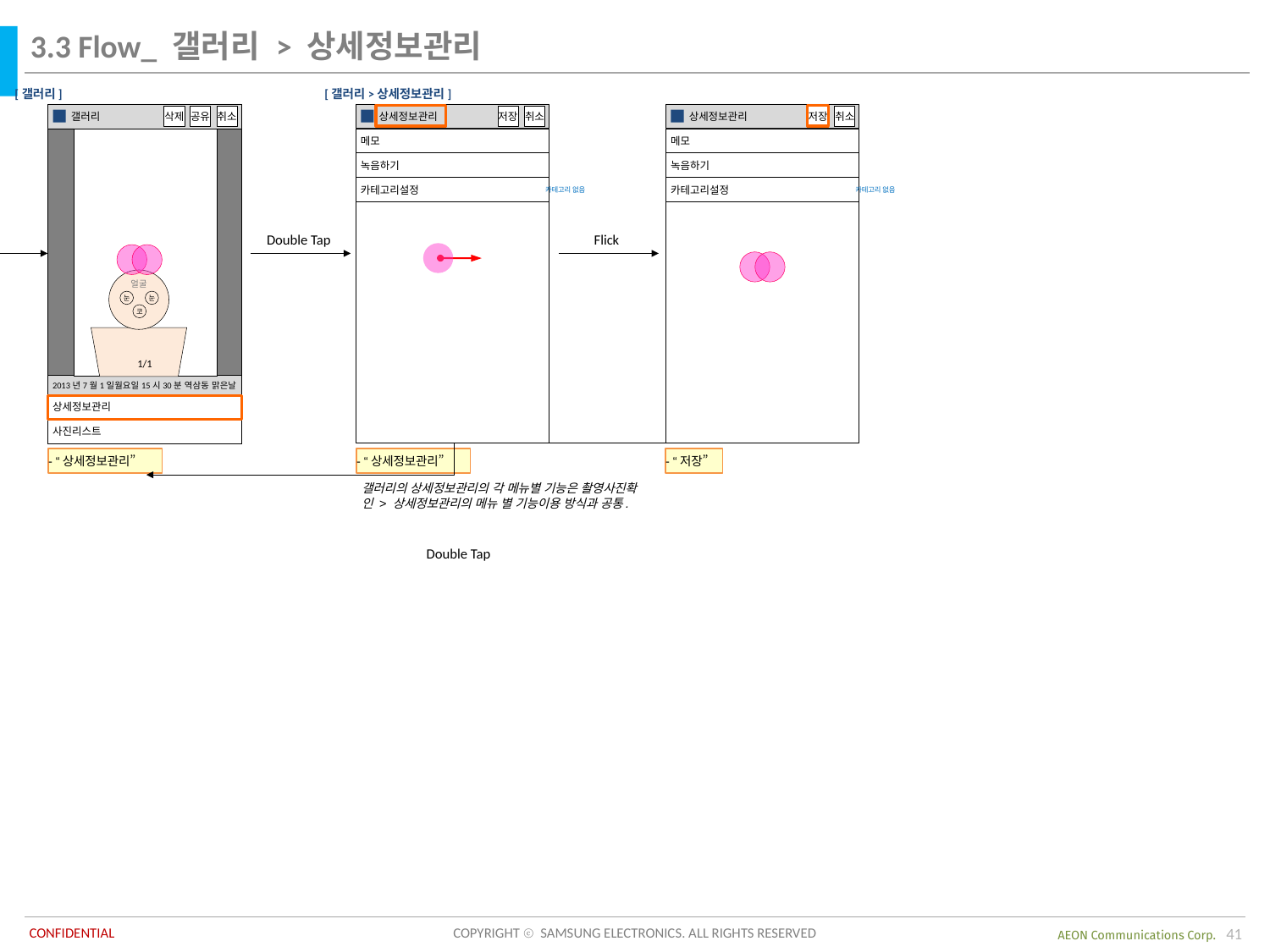

3.3 Flow_ 갤러리 > 상세정보관리
[갤러리]
[갤러리>상세정보관리]

         갤러리

삭제
공유
취소

_이미지_

얼굴
눈
눈
코

1/1
2013년7월1일월요일15시30분 역삼동 맑은날
상세정보관리
사진리스트

         상세정보관리

저장
취소
메모
녹음하기
카테고리설정
카테고리 없음

         상세정보관리

저장
취소
메모
녹음하기
카테고리설정
카테고리 없음

Double Tap
Flick

- “상세정보관리”
- “상세정보관리”
- “저장”
갤러리의 상세정보관리의 각 메뉴별 기능은 촬영사진확인 > 상세정보관리의 메뉴 별 기능이용 방식과 공통.
Double Tap
41